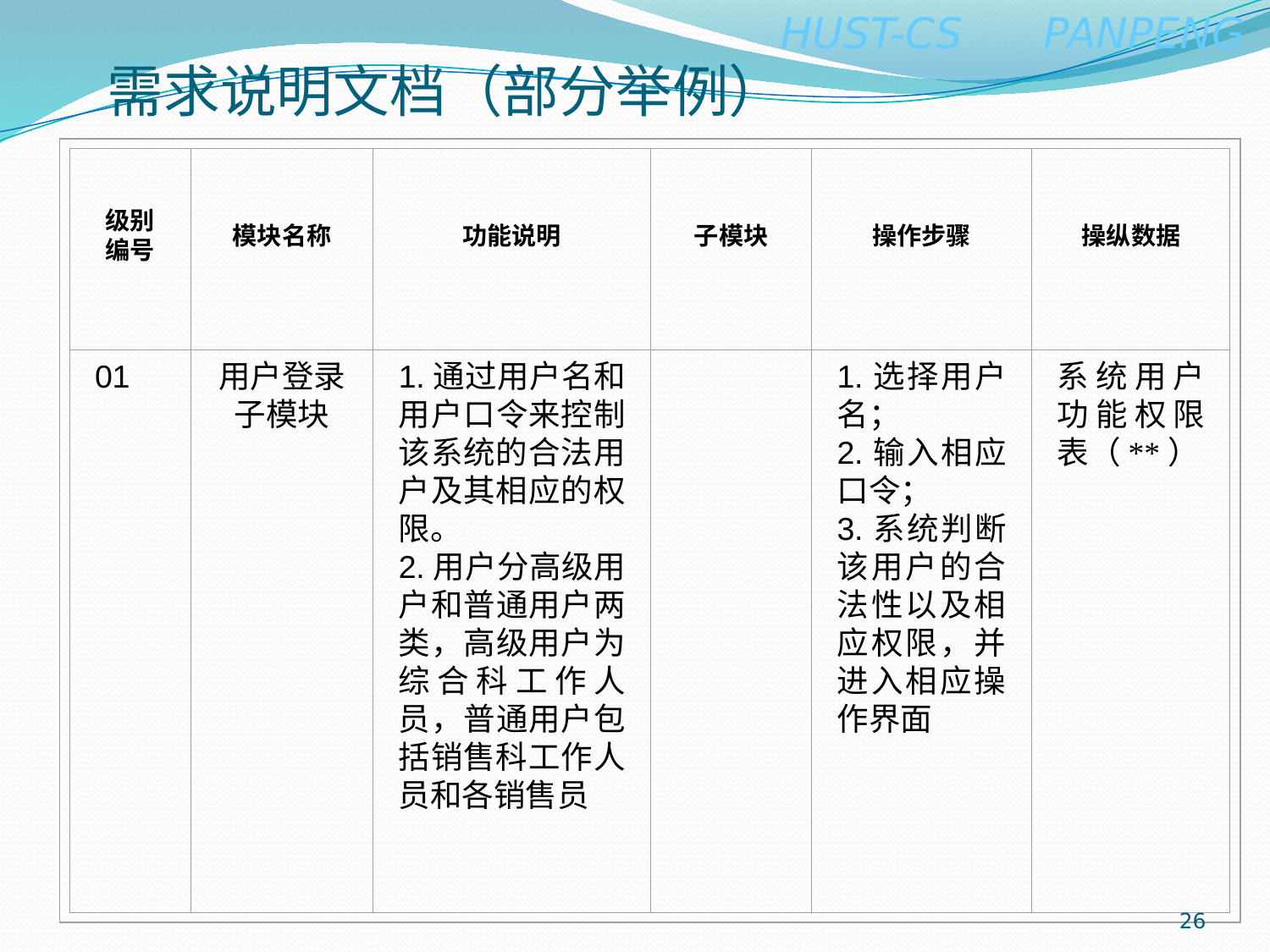

需求说明文档（部分举例）

级别编号

模块名称

功能说明

子模块

操作步骤

操纵数据

01

用户登录子模块

1.通过用户名和用户口令来控制该系统的合法用户及其相应的权限。
2.用户分高级用户和普通用户两类，高级用户为综合科工作人员，普通用户包括销售科工作人员和各销售员

1.选择用户名；
2.输入相应口令；
3.系统判断该用户的合法性以及相应权限，并进入相应操作界面

系统用户功能权限表（**）

26